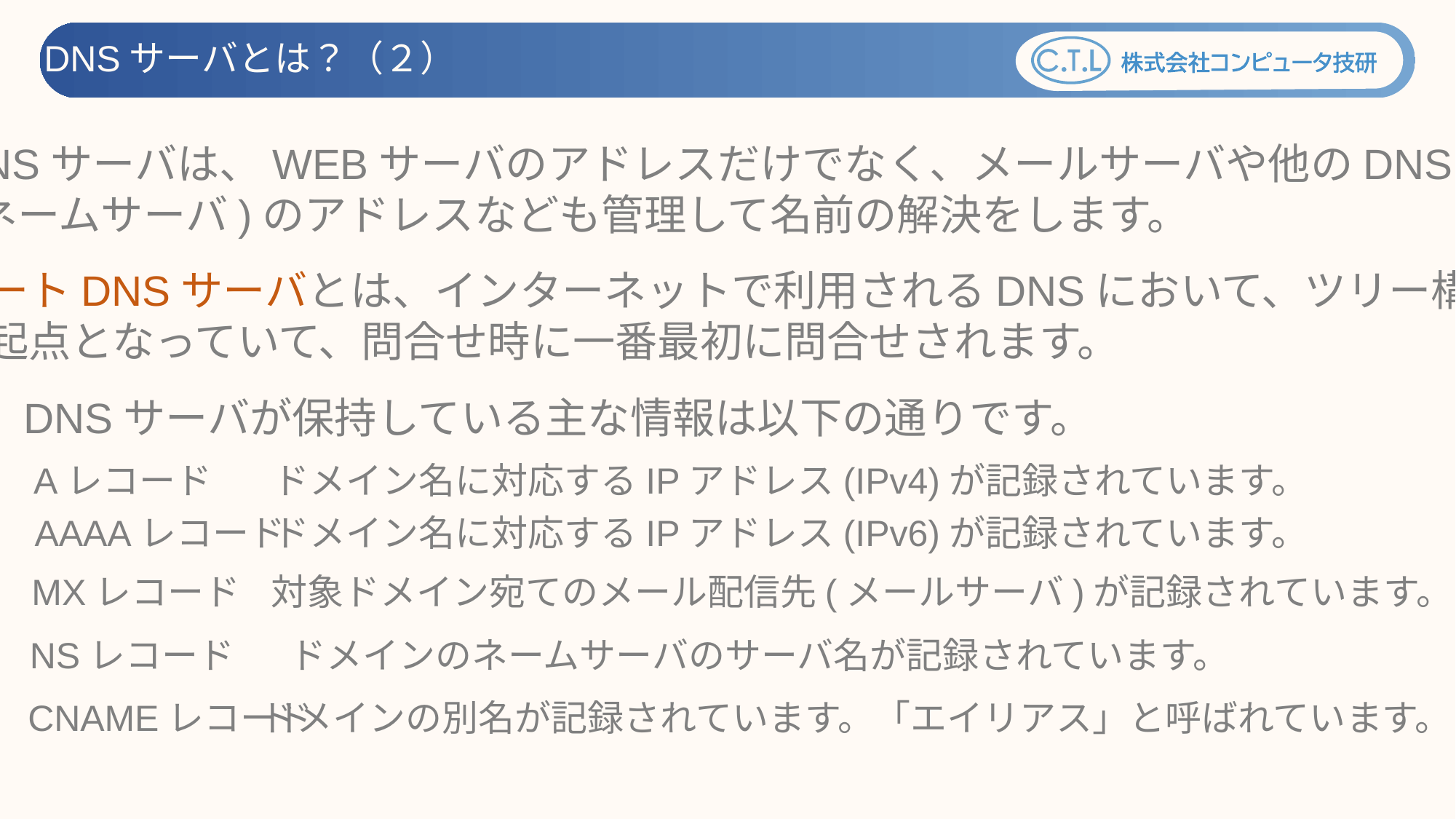

DNSサーバとは？（２）
DNSサーバは、WEBサーバのアドレスだけでなく、メールサーバや他のDNS
(ネームサーバ)のアドレスなども管理して名前の解決をします。
ルートDNSサーバとは、インターネットで利用されるDNSにおいて、ツリー構造
の起点となっていて、問合せ時に一番最初に問合せされます。
DNSサーバが保持している主な情報は以下の通りです。
Aレコード
ドメイン名に対応するIPアドレス(IPv4)が記録されています。
AAAAレコード
ドメイン名に対応するIPアドレス(IPv6)が記録されています。
MXレコード
対象ドメイン宛てのメール配信先(メールサーバ)が記録されています。
NSレコード
ドメインのネームサーバのサーバ名が記録されています。
CNAMEレコード
ドメインの別名が記録されています。「エイリアス」と呼ばれています。